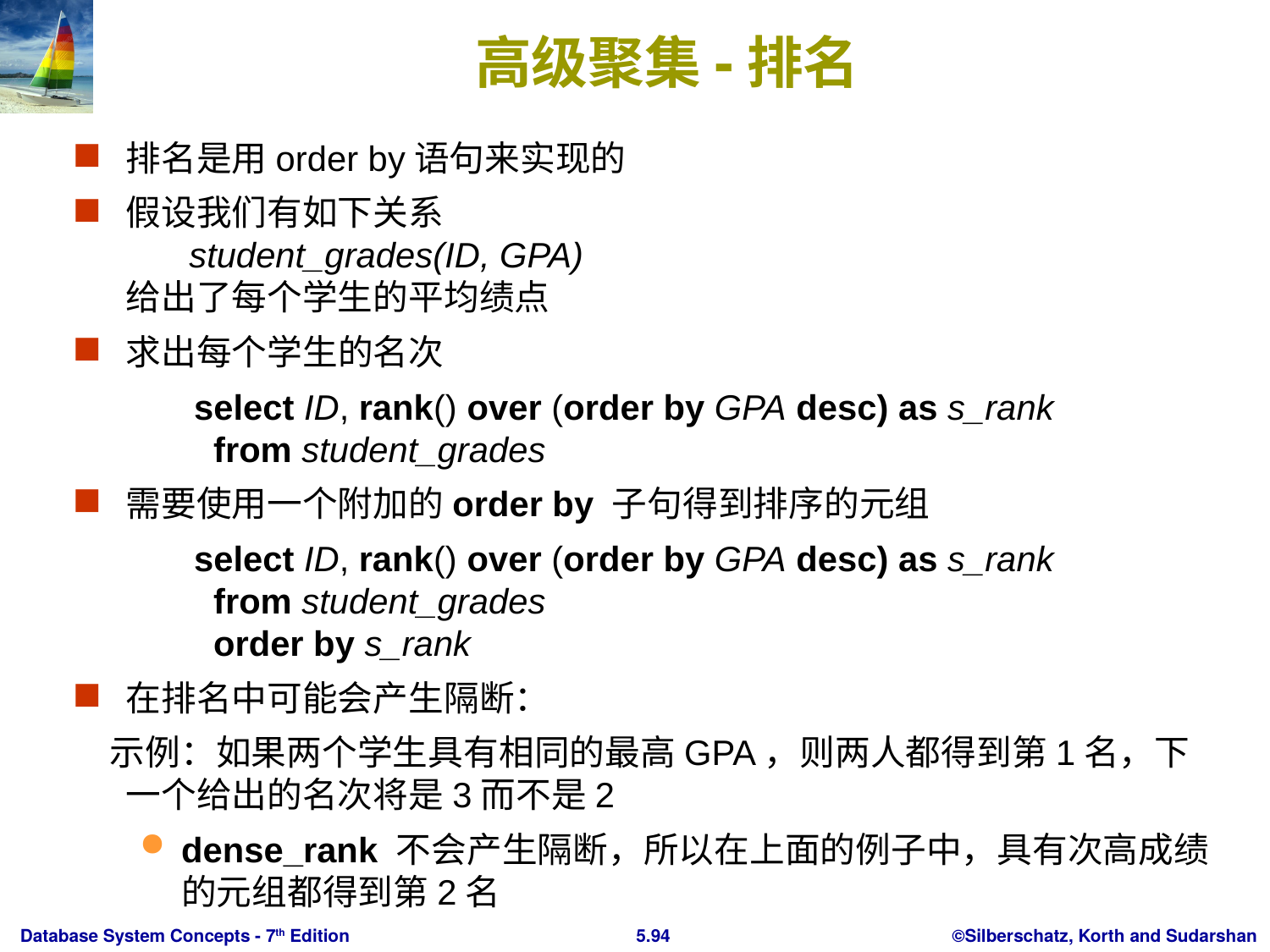

高级聚集-排名

排名是用order by语句来实现的
假设我们有如下关系
       student_grades(ID, GPA)
给出了每个学生的平均绩点
求出每个学生的名次
	       select ID, rank() over (order by GPA desc) as s_rank
         from student_grades
需要使用一个附加的order by 子句得到排序的元组
	       select ID, rank() over (order by GPA desc) as s_rank
         from student_grades
         order by s_rank
在排名中可能会产生隔断：
   示例：如果两个学生具有相同的最高GPA，则两人都得到第1名，下一个给出的名次将是3而不是2
dense_rank 不会产生隔断，所以在上面的例子中，具有次高成绩的元组都得到第2名